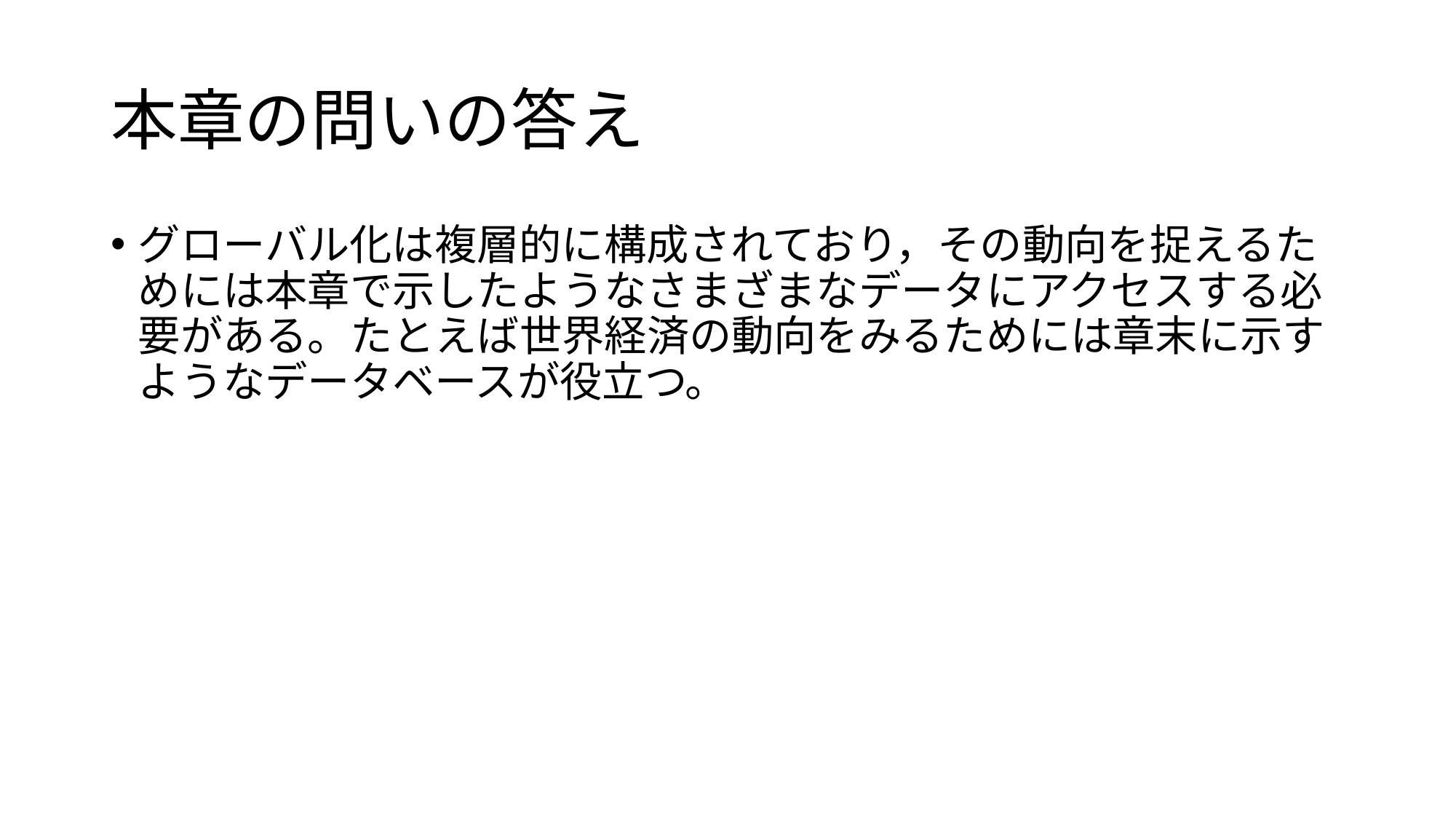

# 本章の問いの答え
グローバル化は複層的に構成されており，その動向を捉えるためには本章で示したようなさまざまなデータにアクセスする必要がある。たとえば世界経済の動向をみるためには章末に示すようなデータベースが役立つ。